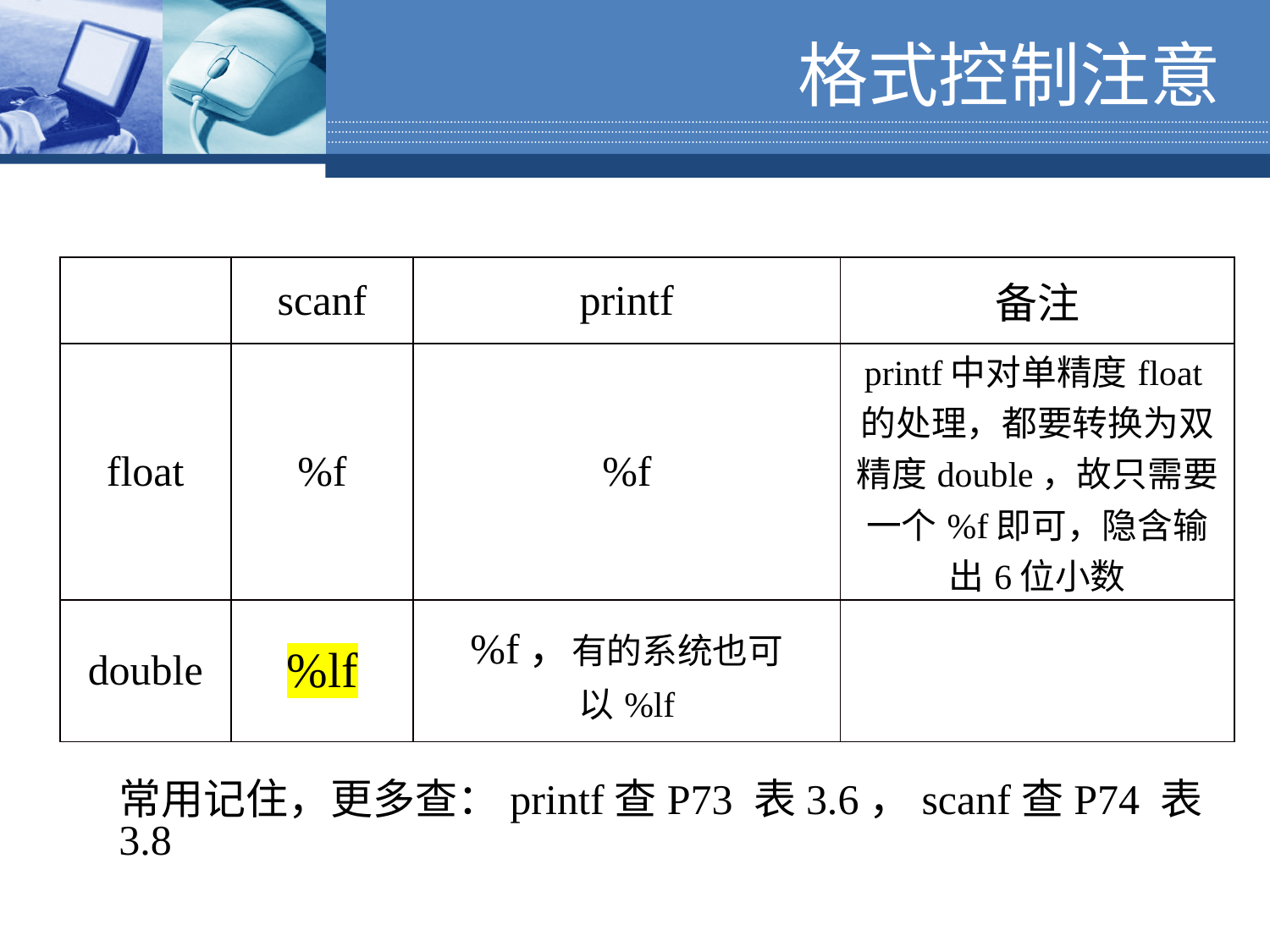

格式控制注意
|  | scanf | printf | 备注 |
| --- | --- | --- | --- |
| float | %f | %f | printf中对单精度float的处理，都要转换为双精度double，故只需要一个%f即可，隐含输出6位小数 |
| double | %lf | %f，有的系统也可以%lf |  |
常用记住，更多查：printf查P73 表3.6，scanf查P74 表3.8